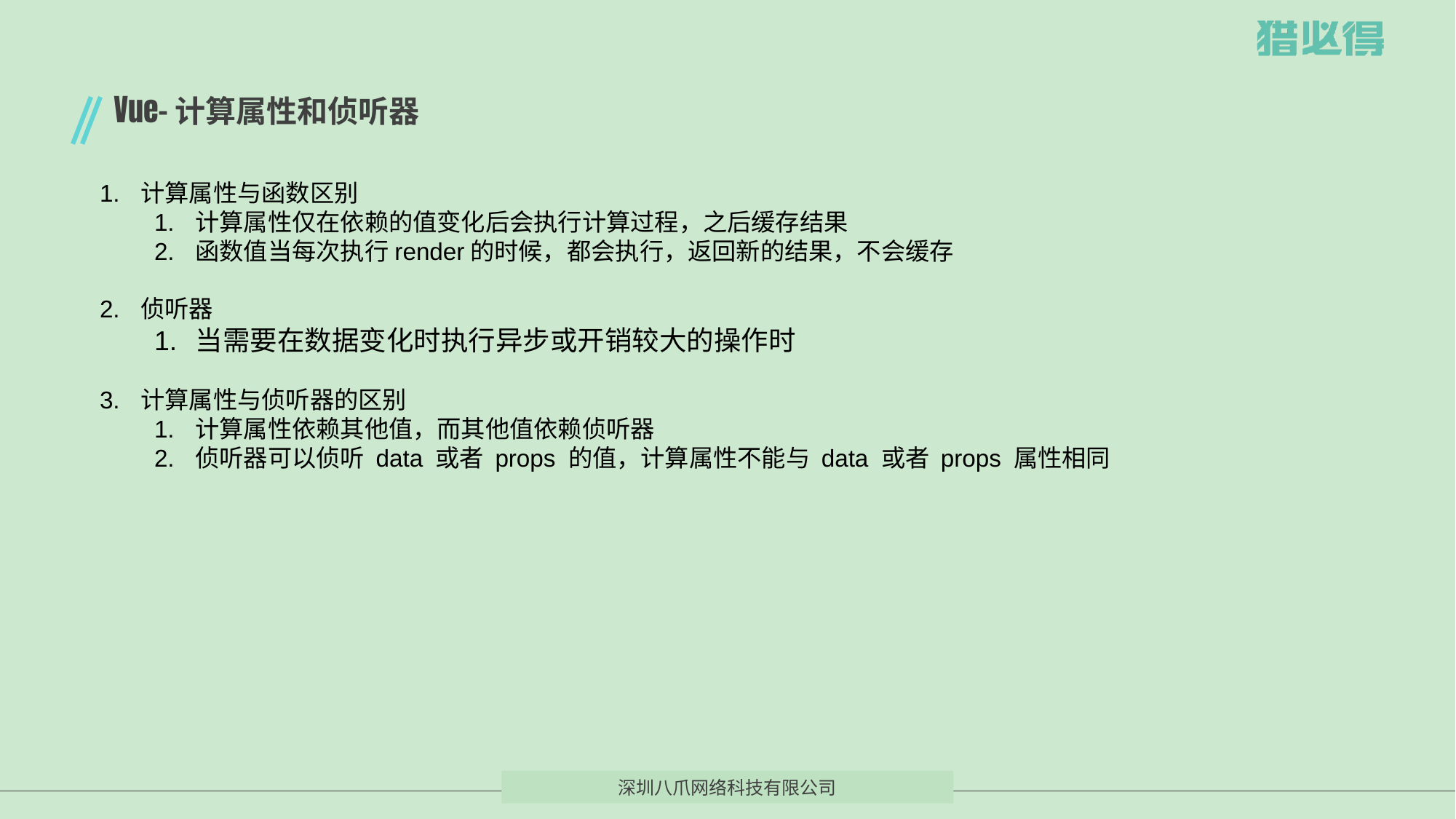

# Vue-计算属性和侦听器
计算属性与函数区别
计算属性仅在依赖的值变化后会执行计算过程，之后缓存结果
函数值当每次执行render的时候，都会执行，返回新的结果，不会缓存

侦听器
当需要在数据变化时执行异步或开销较大的操作时

计算属性与侦听器的区别
计算属性依赖其他值，而其他值依赖侦听器
侦听器可以侦听 data 或者 props 的值，计算属性不能与 data 或者 props 属性相同